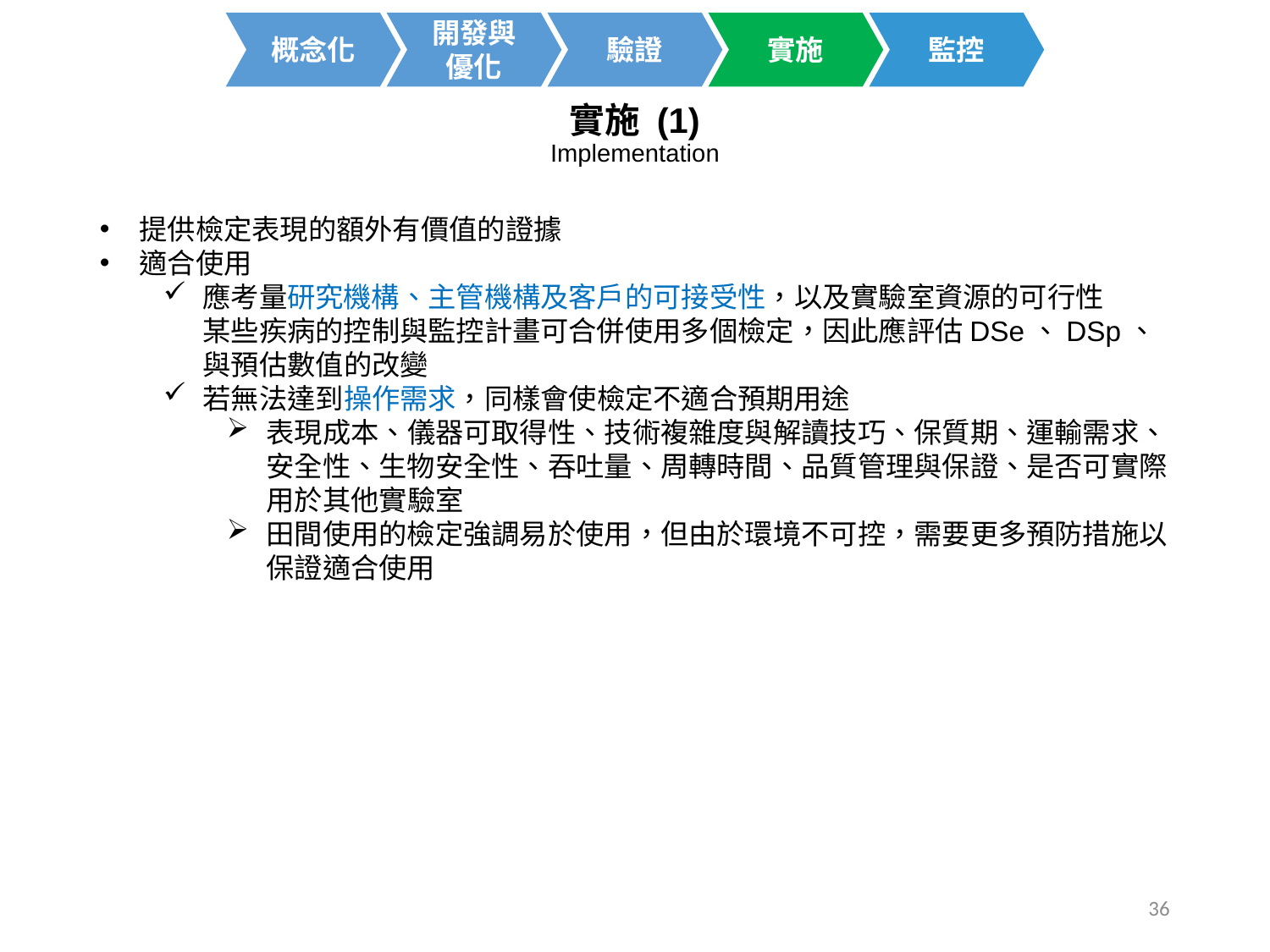

開發與
優化

概念化
驗證
實施
監控
實施 (1)
Implementation
提供檢定表現的額外有價值的證據
適合使用
應考量研究機構、主管機構及客戶的可接受性，以及實驗室資源的可行性
某些疾病的控制與監控計畫可合併使用多個檢定，因此應評估DSe、DSp、與預估數值的改變
若無法達到操作需求，同樣會使檢定不適合預期用途
表現成本、儀器可取得性、技術複雜度與解讀技巧、保質期、運輸需求、安全性、生物安全性、吞吐量、周轉時間、品質管理與保證、是否可實際用於其他實驗室
田間使用的檢定強調易於使用，但由於環境不可控，需要更多預防措施以保證適合使用
36